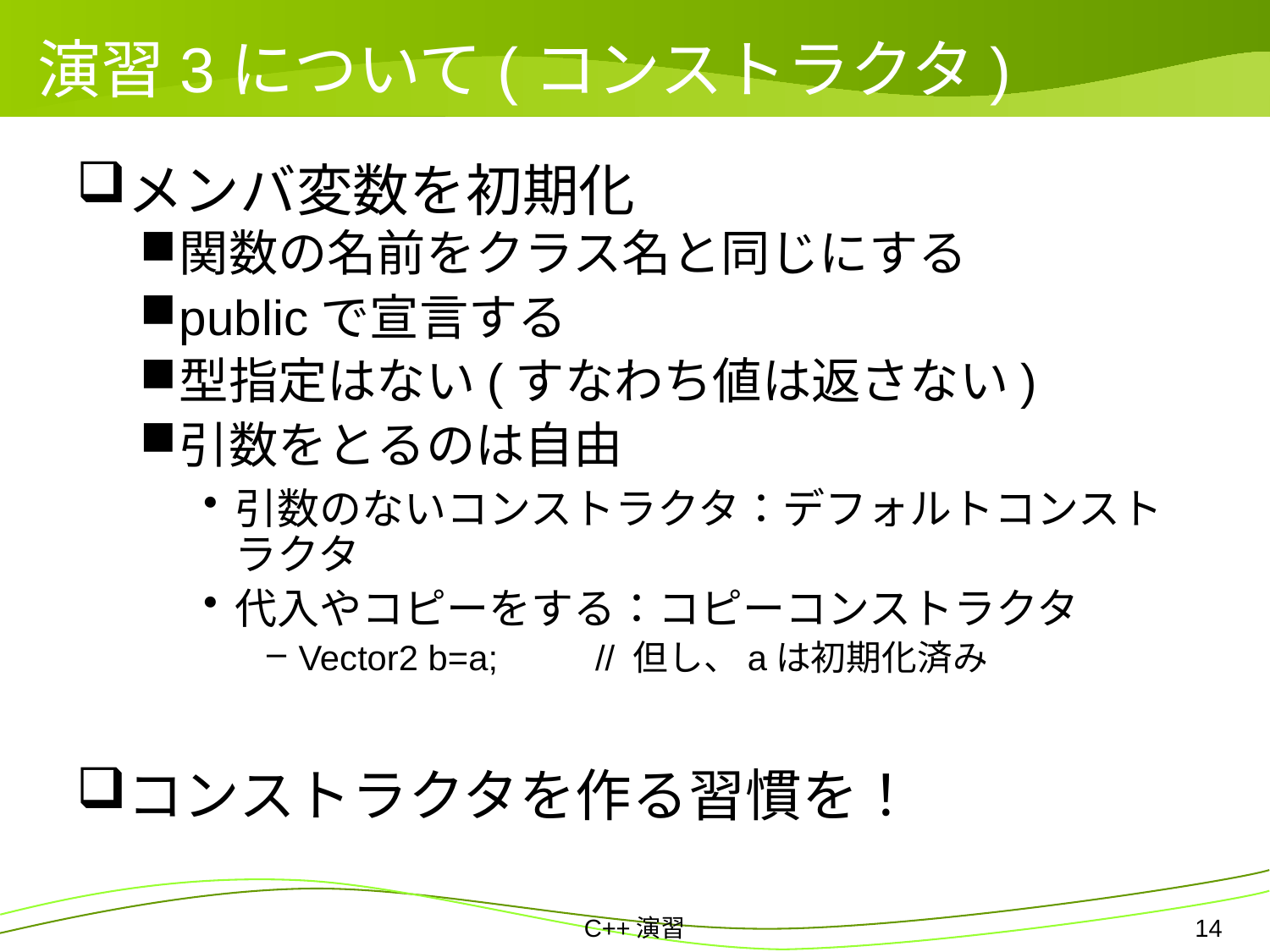

# 演習3について(コンストラクタ)
メンバ変数を初期化
関数の名前をクラス名と同じにする
publicで宣言する
型指定はない(すなわち値は返さない)
引数をとるのは自由
引数のないコンストラクタ：デフォルトコンストラクタ
代入やコピーをする：コピーコンストラクタ
Vector2 b=a; 　　// 但し、aは初期化済み

コンストラクタを作る習慣を！

C++演習
14